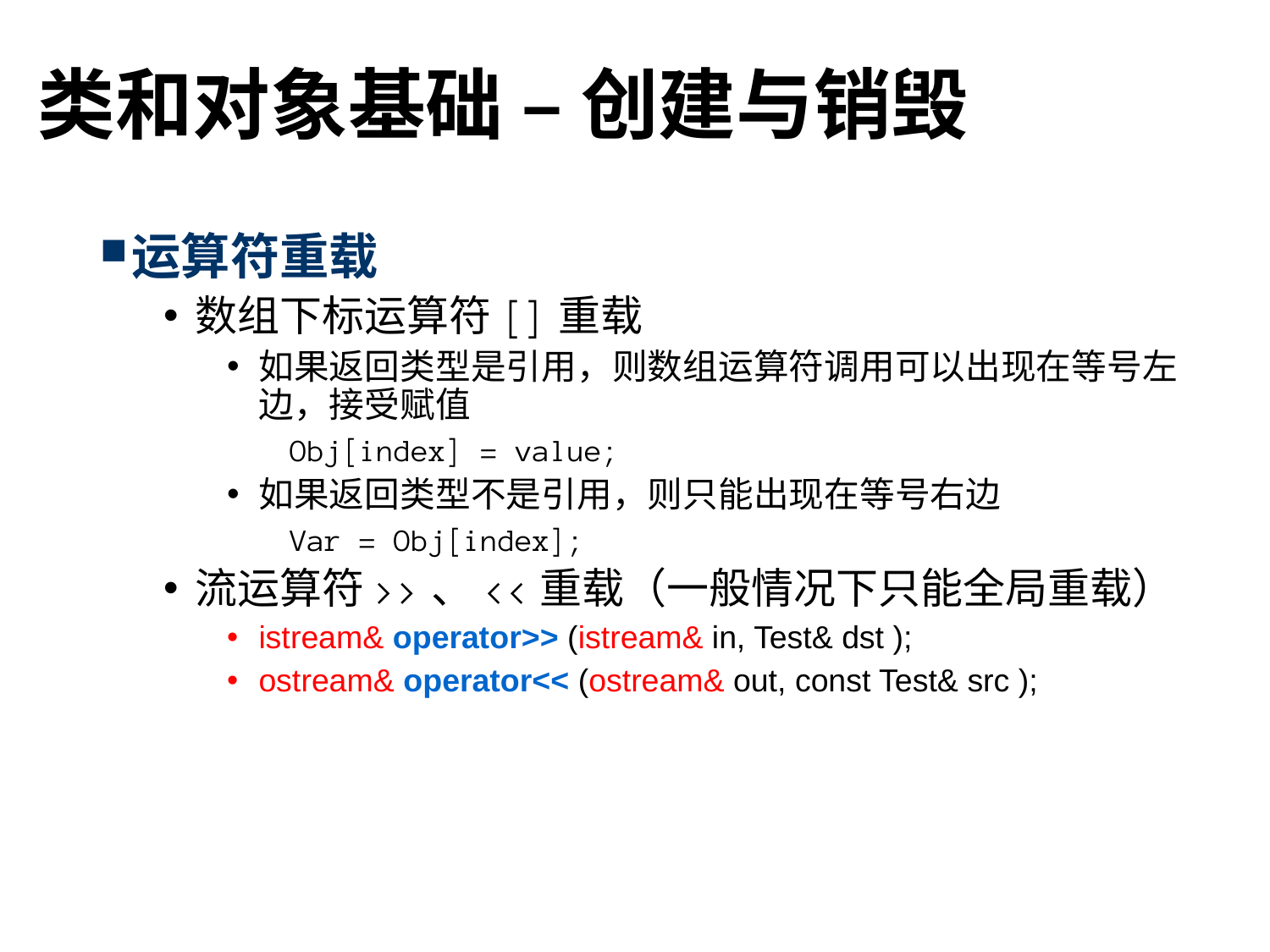

# 类和对象基础 – 创建与销毁
运算符重载
数组下标运算符[]重载
如果返回类型是引用，则数组运算符调用可以出现在等号左边，接受赋值
Obj[index] = value;
如果返回类型不是引用，则只能出现在等号右边
Var = Obj[index];
流运算符>>、<<重载（一般情况下只能全局重载）
istream& operator>> (istream& in, Test& dst );
ostream& operator<< (ostream& out, const Test& src );